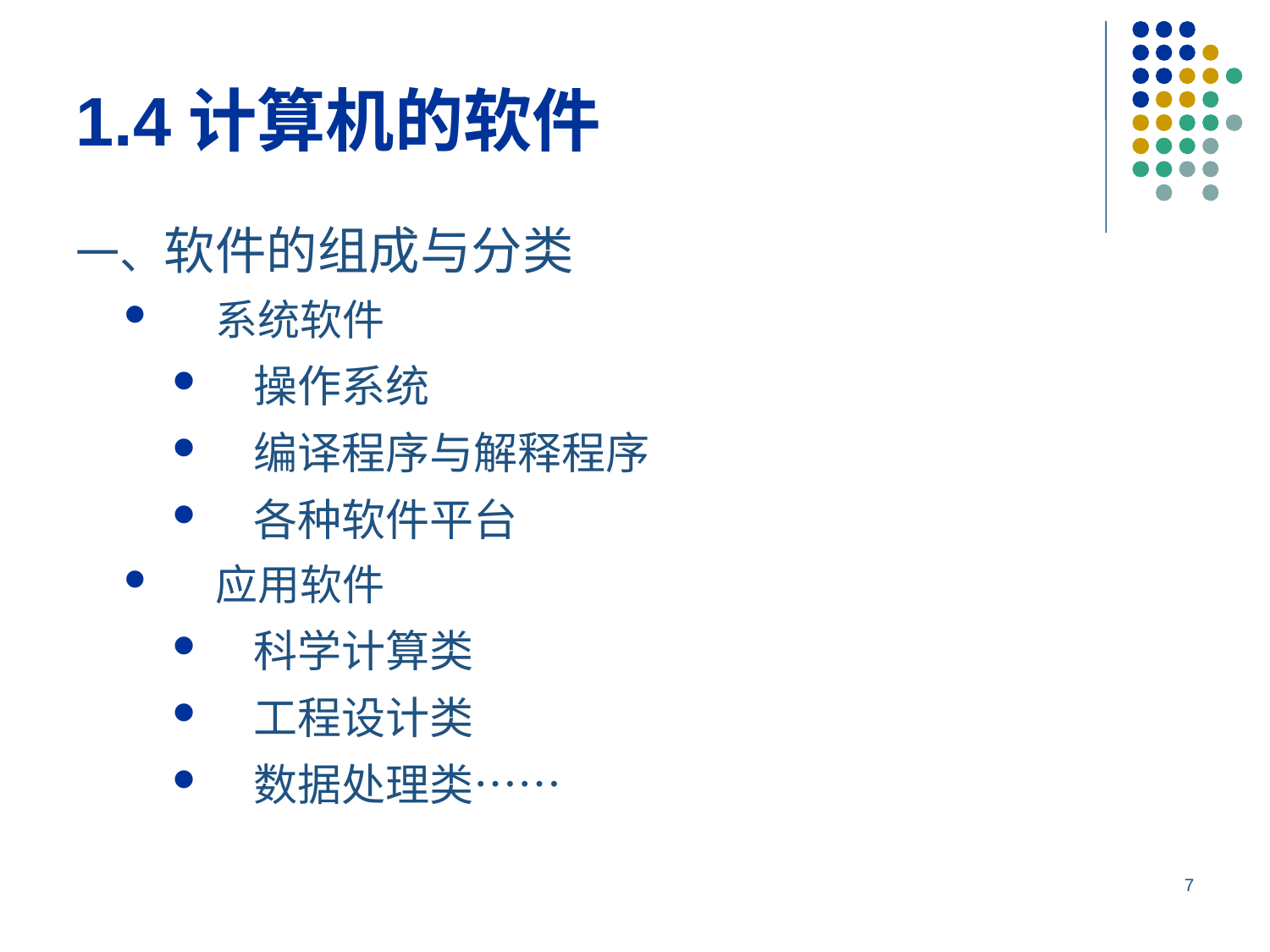

# 1.4计算机的软件
一、软件的组成与分类
系统软件
操作系统
编译程序与解释程序
各种软件平台
应用软件
科学计算类
工程设计类
数据处理类……

7